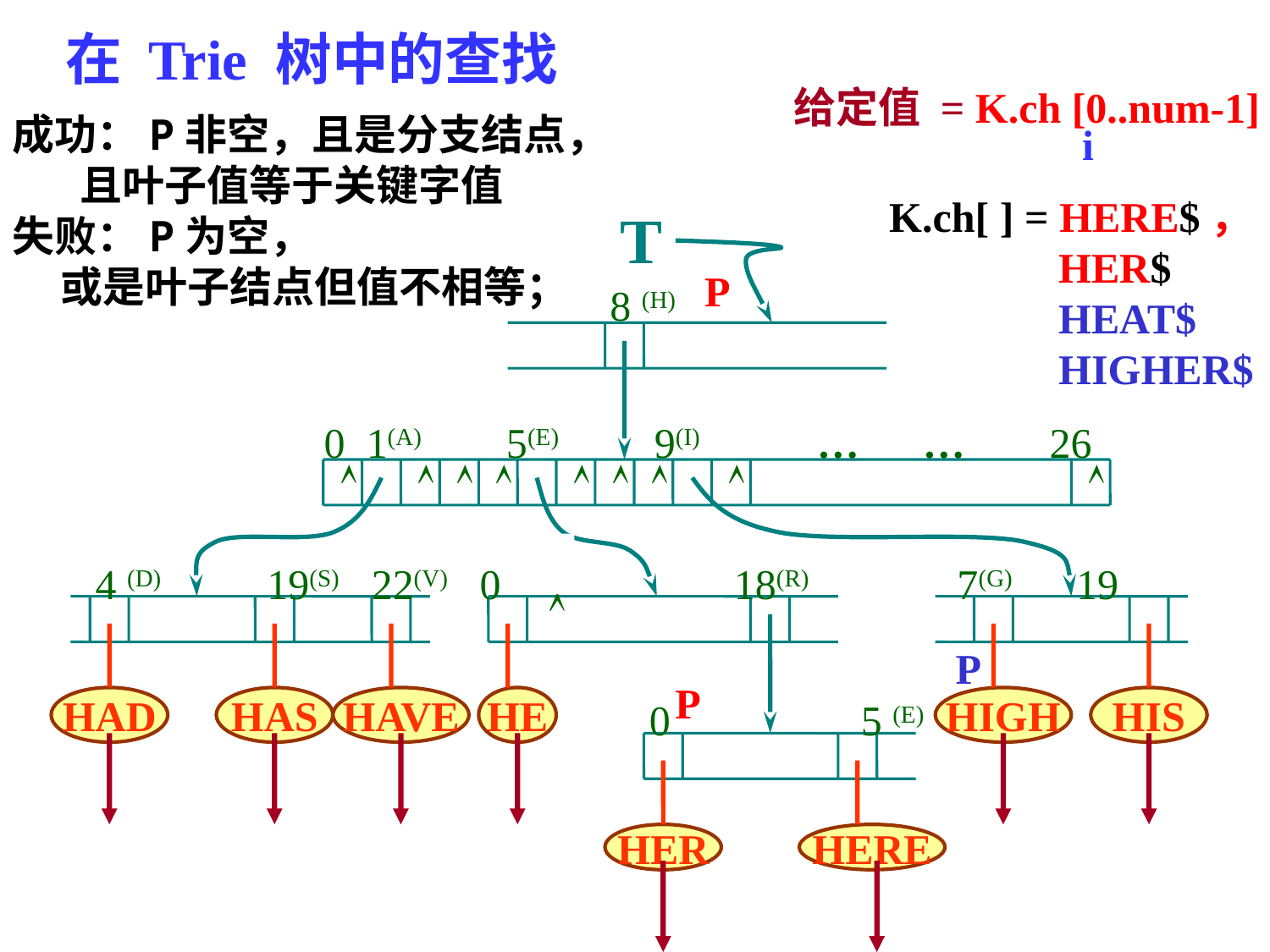

在 Trie 树中的查找
给定值 = K.ch [0..num-1]
成功：P非空，且是分支结点，
      且叶子值等于关键字值
失败：P为空，
    或是叶子结点但值不相等；
i
K.ch[ ] = HERE$，
                HER$
                HEAT$
                HIGHER$
T

  8 (H)

0  1(A)        5(E)         9(I)           …      …        26
∧
∧
∧
∧
∧
∧
∧
∧
∧

4 (D)          19(S)   22(V)   0                      18(R)              7(G)      19
∧

HAD
HAS
HAVE
HE
0                  5 (E)
HIGH
HIS

HER

HERE

P

P
P
P

P